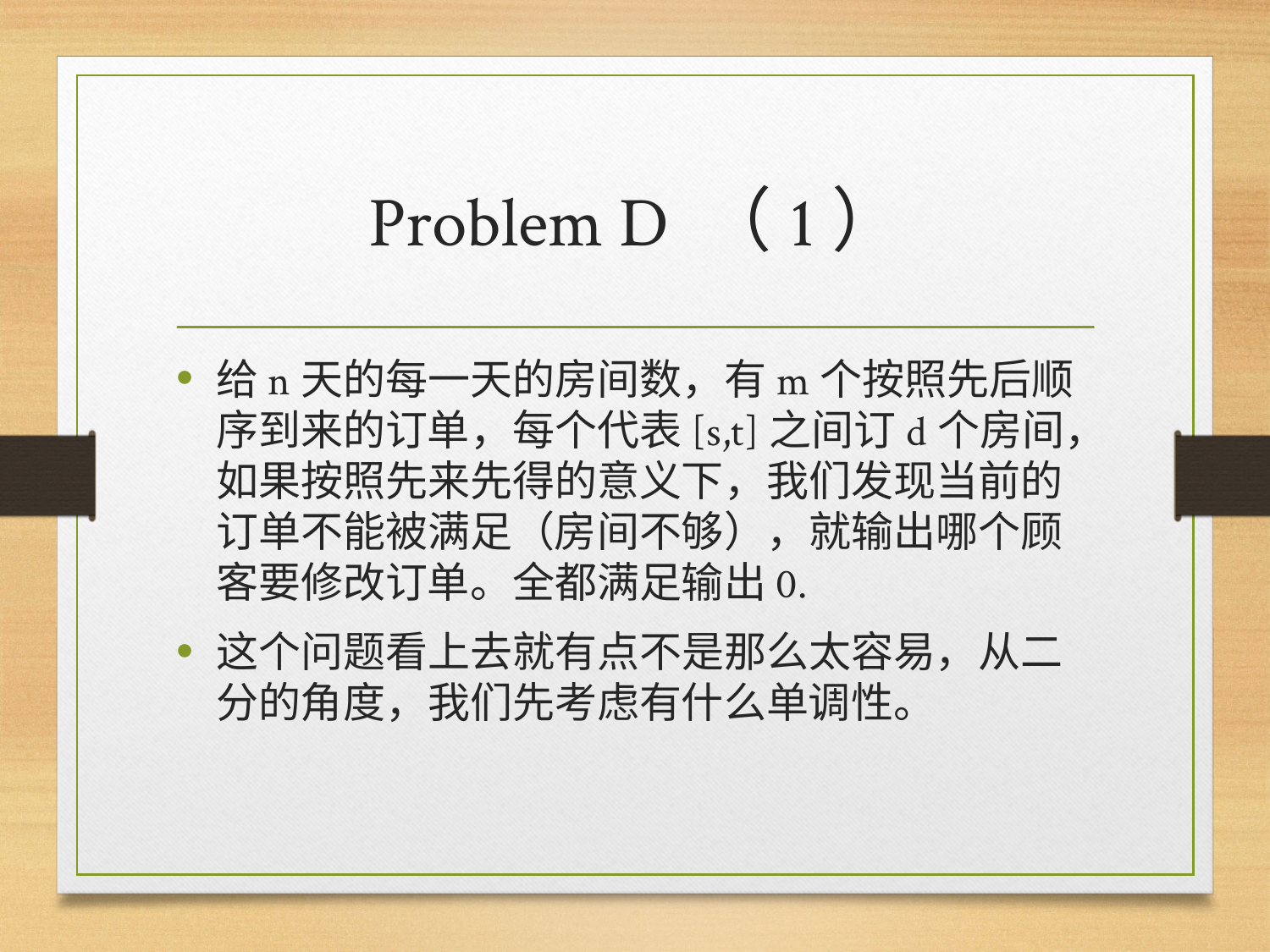

# Problem D （1）
给n天的每一天的房间数，有m个按照先后顺序到来的订单，每个代表[s,t]之间订d个房间，如果按照先来先得的意义下，我们发现当前的订单不能被满足（房间不够），就输出哪个顾客要修改订单。全都满足输出0.
这个问题看上去就有点不是那么太容易，从二分的角度，我们先考虑有什么单调性。